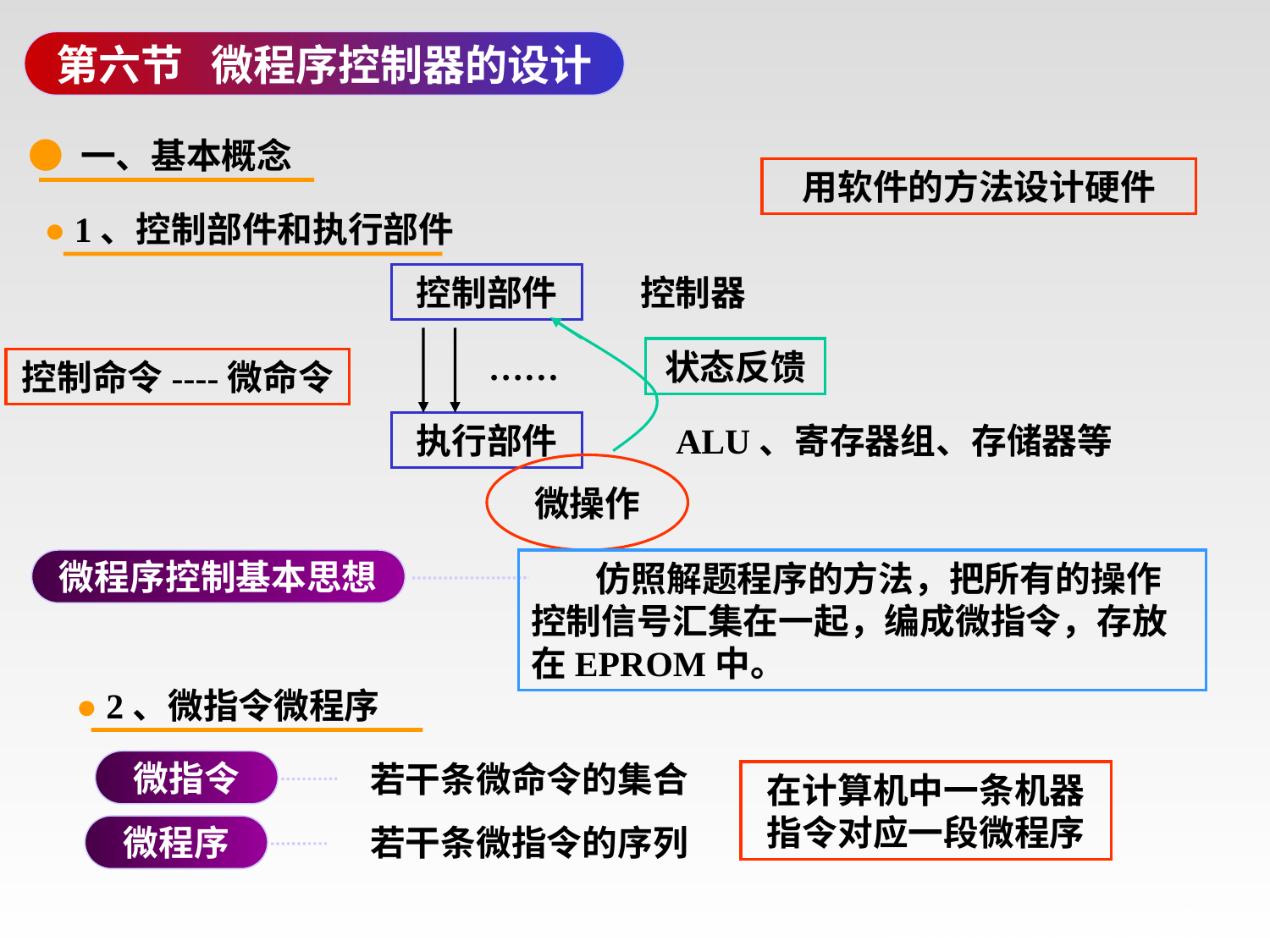

第六节   微程序控制器的设计
● 一、基本概念

用软件的方法设计硬件
● 1、控制部件和执行部件

控制部件
控制器

……
状态反馈
控制命令----微命令
执行部件
ALU、寄存器组、存储器等
微操作
微程序控制基本思想

       仿照解题程序的方法，把所有的操作控制信号汇集在一起，编成微指令，存放在EPROM中。
● 2、微指令微程序

微指令

若干条微命令的集合
在计算机中一条机器指令对应一段微程序
若干条微指令的序列
微程序

# 微程序控制器的概念